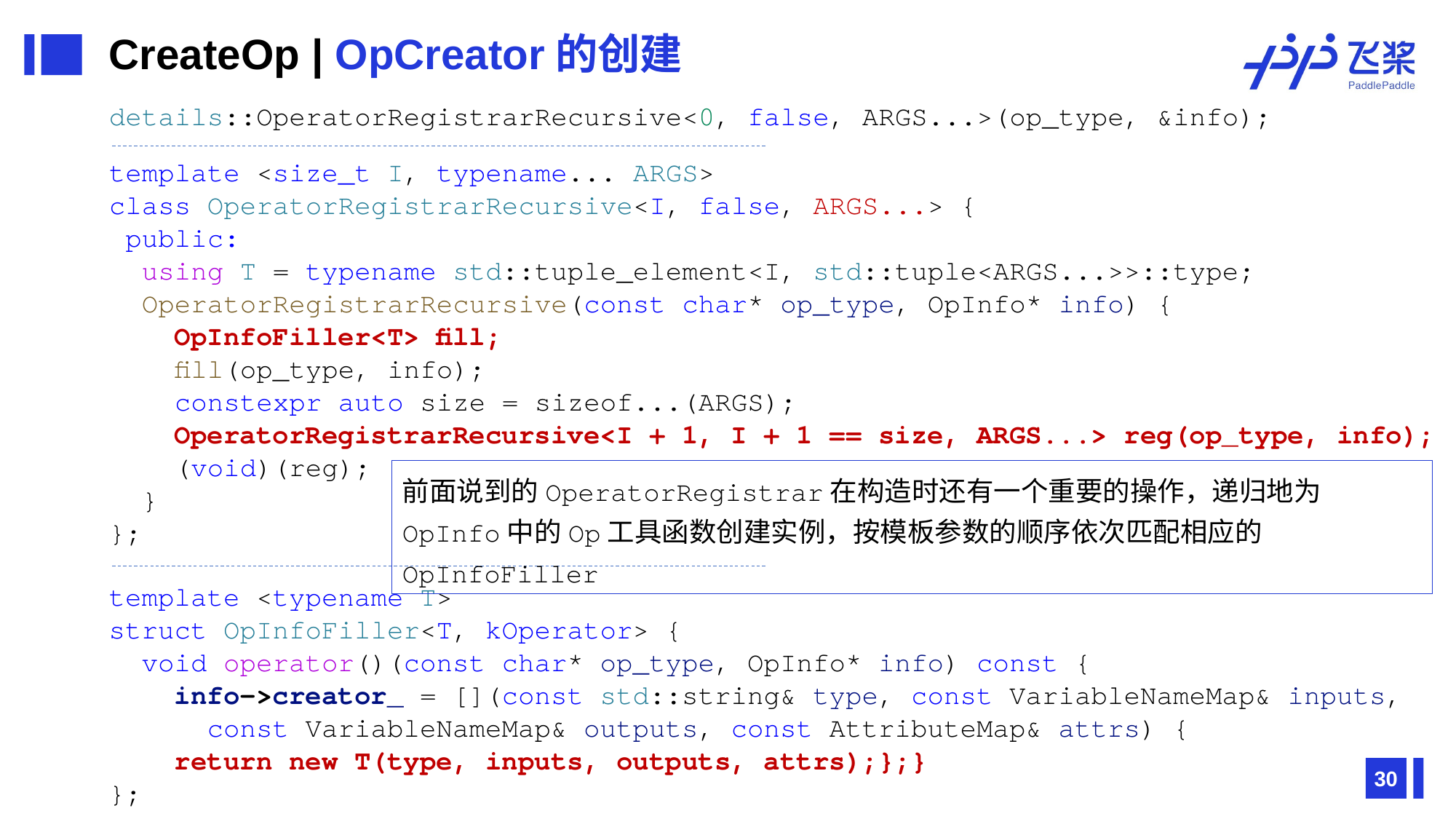

CreateOp | OpCreator的创建
details::OperatorRegistrarRecursive<0, false, ARGS...>(op_type, &info);
template <size_t I, typename... ARGS>
class OperatorRegistrarRecursive<I, false, ARGS...> {
 public:
  using T = typename std::tuple_element<I, std::tuple<ARGS...>>::type;
  OperatorRegistrarRecursive(const char* op_type, OpInfo* info) {
    OpInfoFiller<T> fill;
    fill(op_type, info);
    constexpr auto size = sizeof...(ARGS);
    OperatorRegistrarRecursive<I + 1, I + 1 == size, ARGS...> reg(op_type, info);
    (void)(reg);
  }
};
前面说到的OperatorRegistrar在构造时还有一个重要的操作，递归地为OpInfo中的Op工具函数创建实例，按模板参数的顺序依次匹配相应的OpInfoFiller
template <typename T>
struct OpInfoFiller<T, kOperator> {
  void operator()(const char* op_type, OpInfo* info) const {
    info->creator_ = [](const std::string& type, const VariableNameMap& inputs,
      const VariableNameMap& outputs, const AttributeMap& attrs) {
    return new T(type, inputs, outputs, attrs);};}
};
30